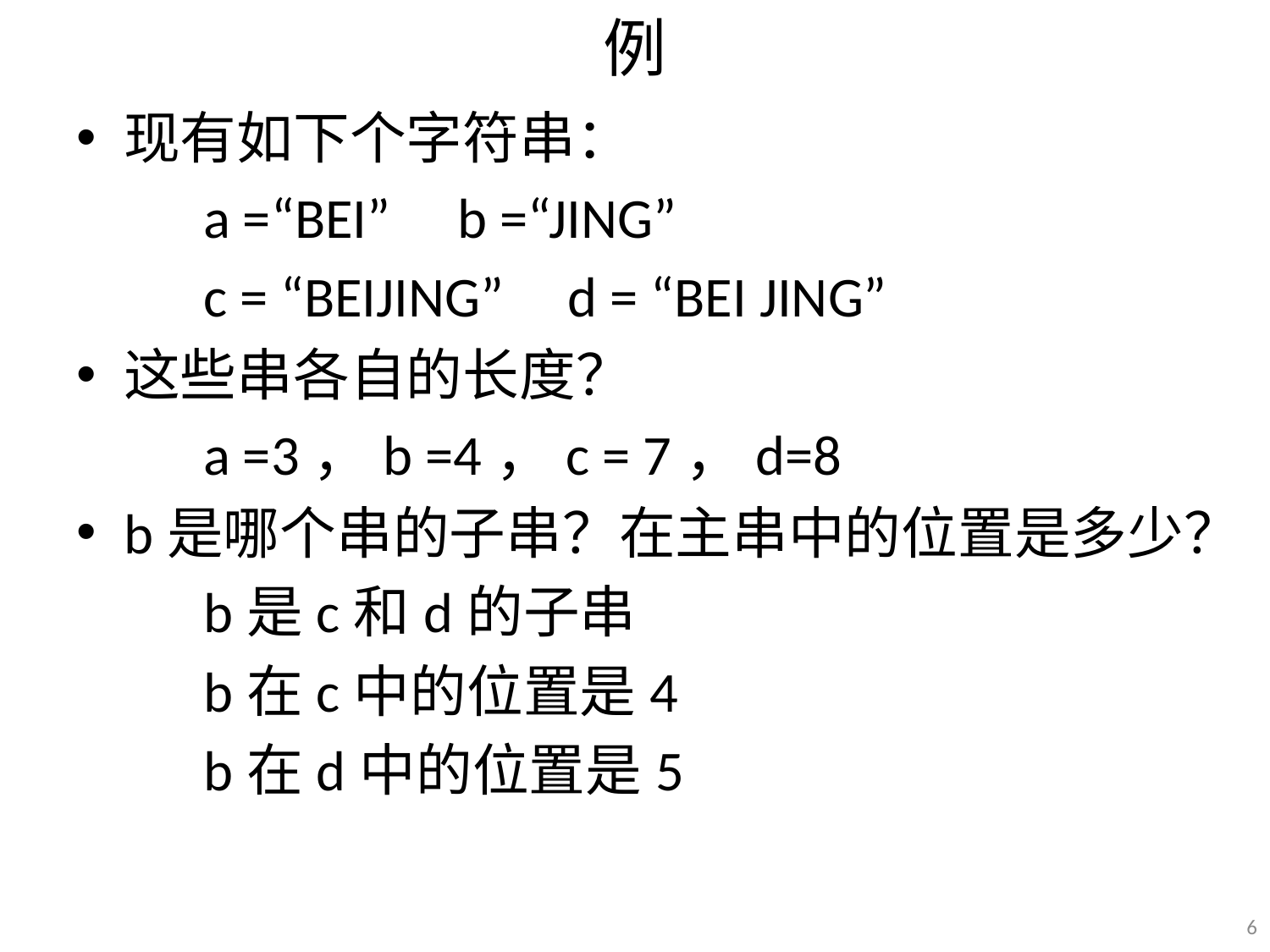

# 例
现有如下个字符串：
	a =“BEI” 	b =“JING”
	c = “BEIJING”     d = “BEI JING”
这些串各自的长度？
	a =3，b =4，c = 7，d=8
b是哪个串的子串？在主串中的位置是多少？
	b是c和d的子串
	b在c中的位置是4
	b在d中的位置是5

6